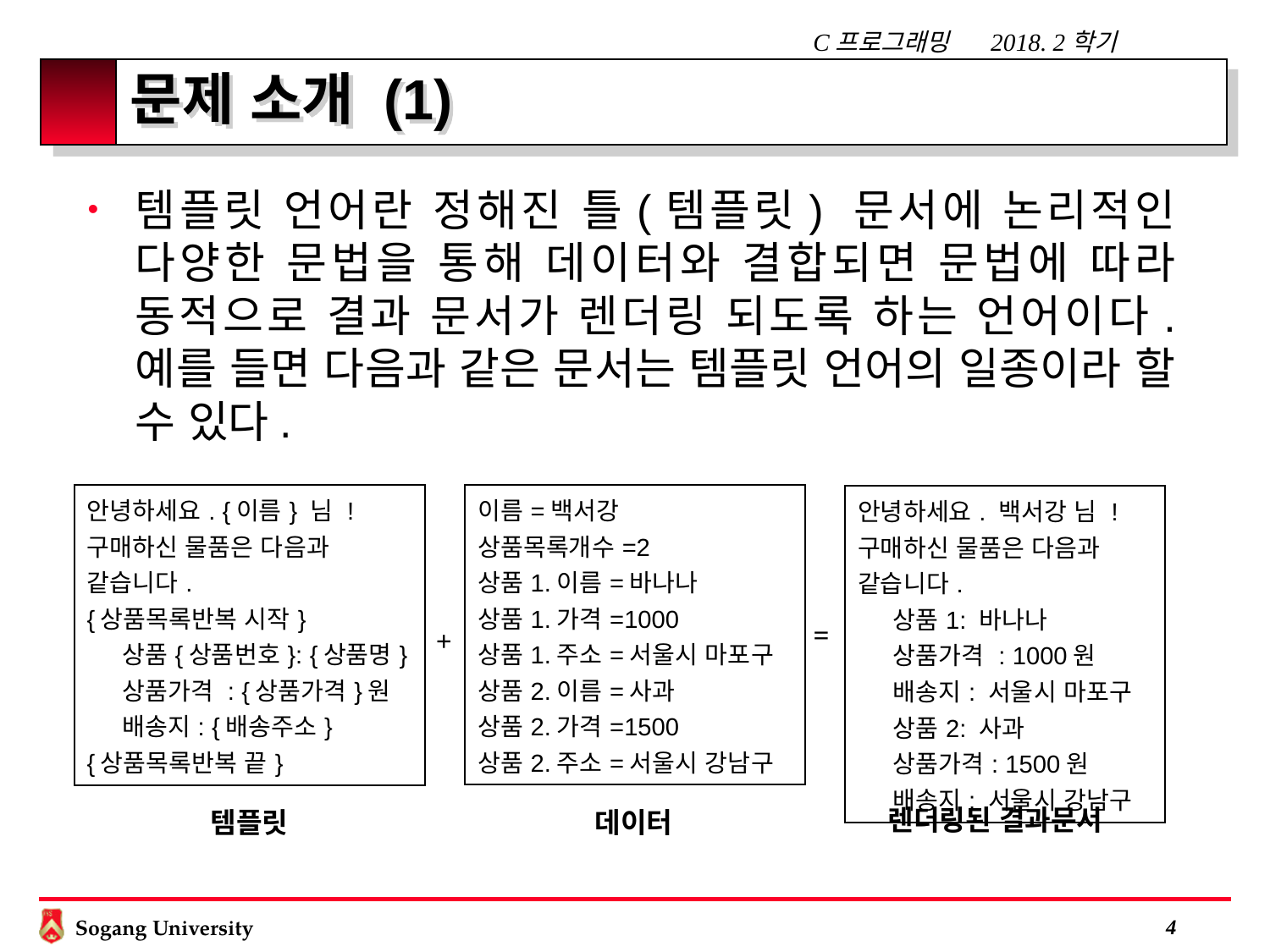

# 문제 소개 (1)
템플릿 언어란 정해진 틀(템플릿) 문서에 논리적인 다양한 문법을 통해 데이터와 결합되면 문법에 따라 동적으로 결과 문서가 렌더링 되도록 하는 언어이다. 예를 들면 다음과 같은 문서는 템플릿 언어의 일종이라 할 수 있다.
| 안녕하세요. {이름} 님 ! 구매하신 물품은 다음과 같습니다. {상품목록반복 시작} 상품{상품번호}: {상품명} 상품가격 : {상품가격}원 배송지: {배송주소} {상품목록반복 끝} |
| --- |
| 이름=백서강 상품목록개수=2 상품1.이름=바나나 상품1.가격=1000 상품1.주소=서울시 마포구 상품2.이름=사과 상품2.가격=1500 상품2.주소=서울시 강남구 |
| --- |
| 안녕하세요. 백서강 님 ! 구매하신 물품은 다음과 같습니다. 상품1: 바나나 상품가격 : 1000원 배송지: 서울시 마포구 상품2: 사과 상품가격: 1500원 배송지: 서울시 강남구 |
| --- |
=
+
렌더링된 결과문서
템플릿
데이터
 4